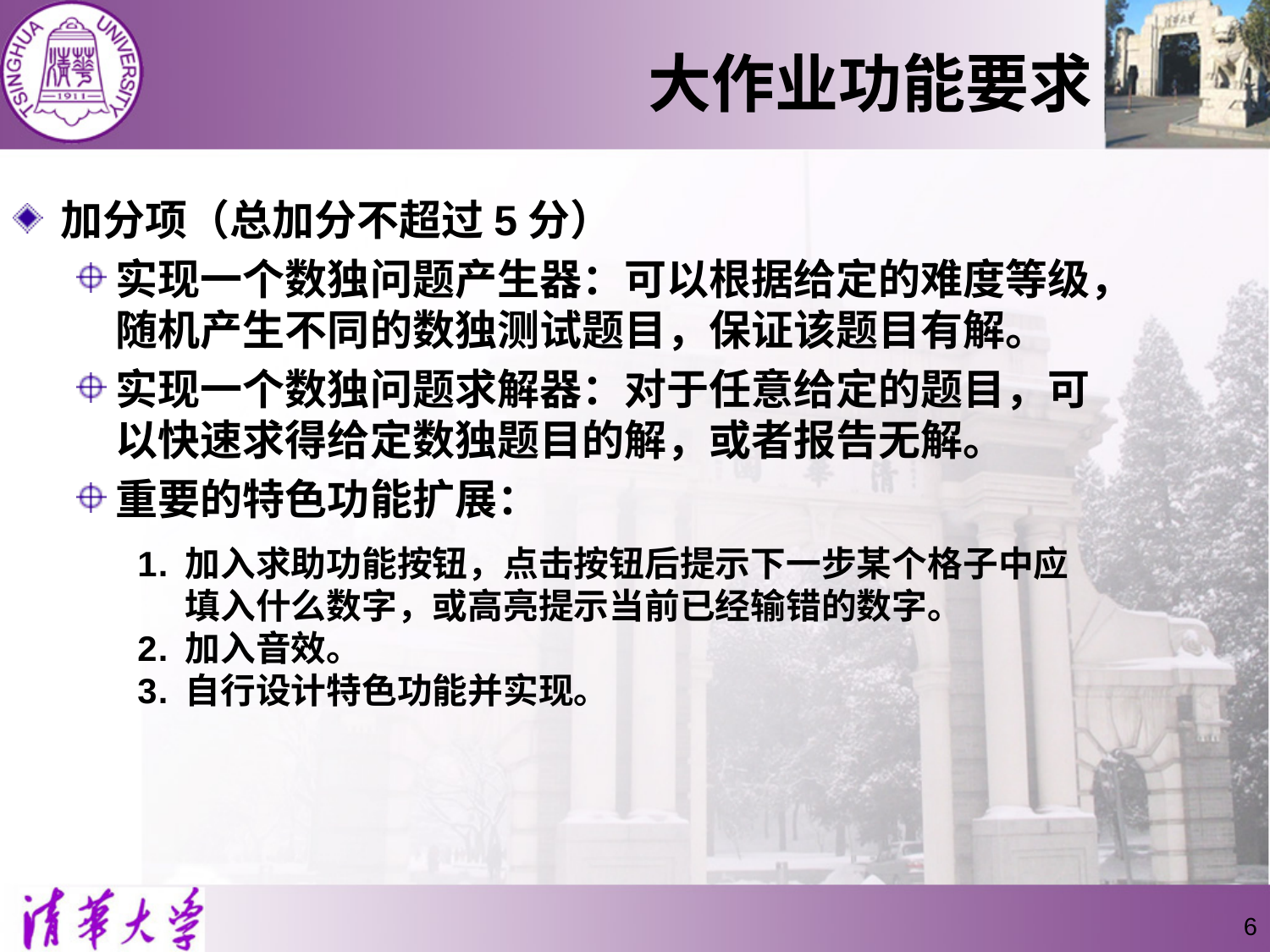

# 大作业功能要求

加分项（总加分不超过5分）
实现一个数独问题产生器：可以根据给定的难度等级，随机产生不同的数独测试题目，保证该题目有解。
实现一个数独问题求解器：对于任意给定的题目，可以快速求得给定数独题目的解，或者报告无解。
重要的特色功能扩展：

加入求助功能按钮，点击按钮后提示下一步某个格子中应填入什么数字，或高亮提示当前已经输错的数字。
加入音效。
自行设计特色功能并实现。
6